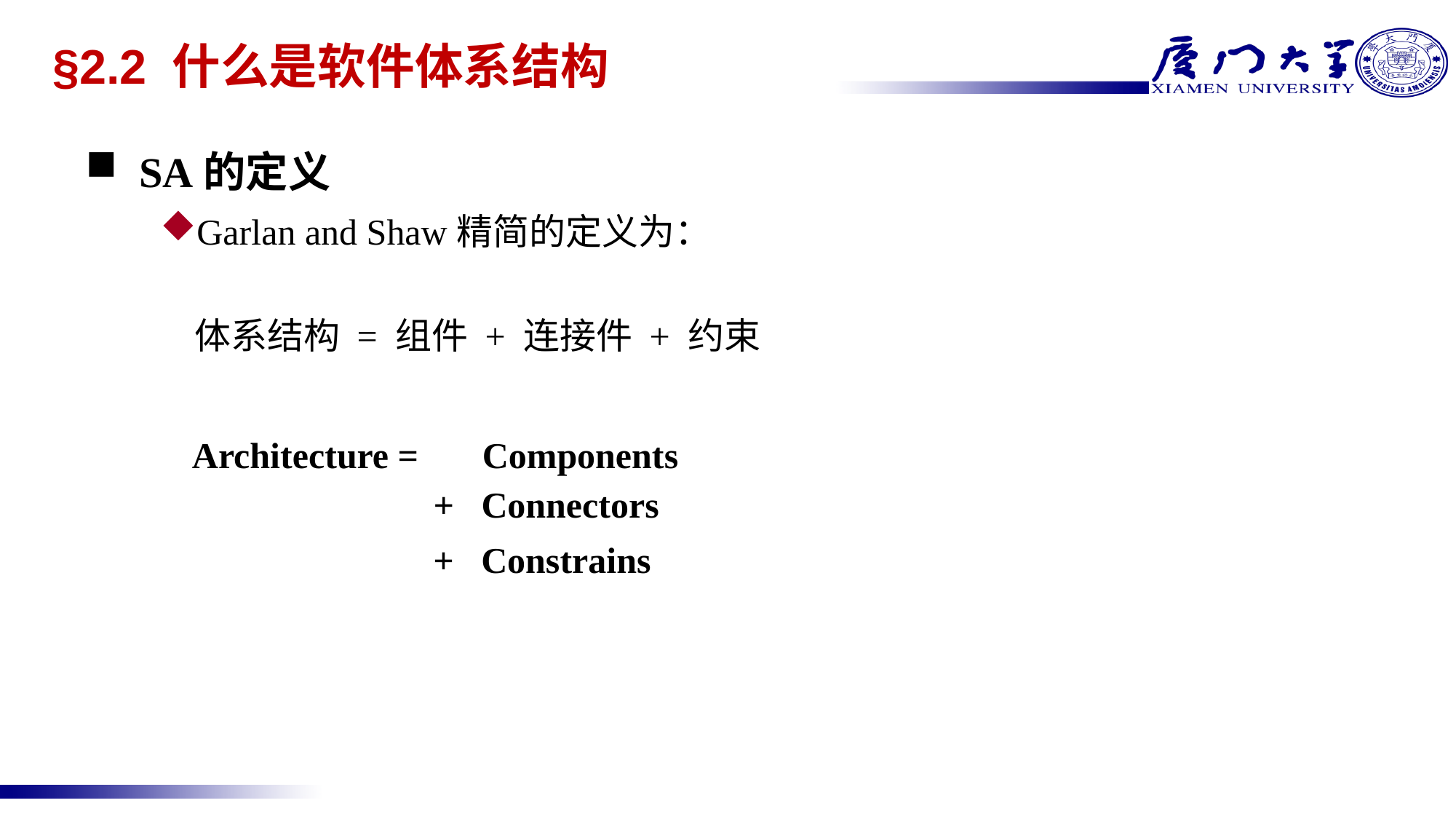

# §2.2 什么是软件体系结构
SA的定义
Garlan and Shaw精简的定义为：
体系结构 = 组件 + 连接件 + 约束
   Architecture =       Components
                              +   Connectors
                              +   Constrains